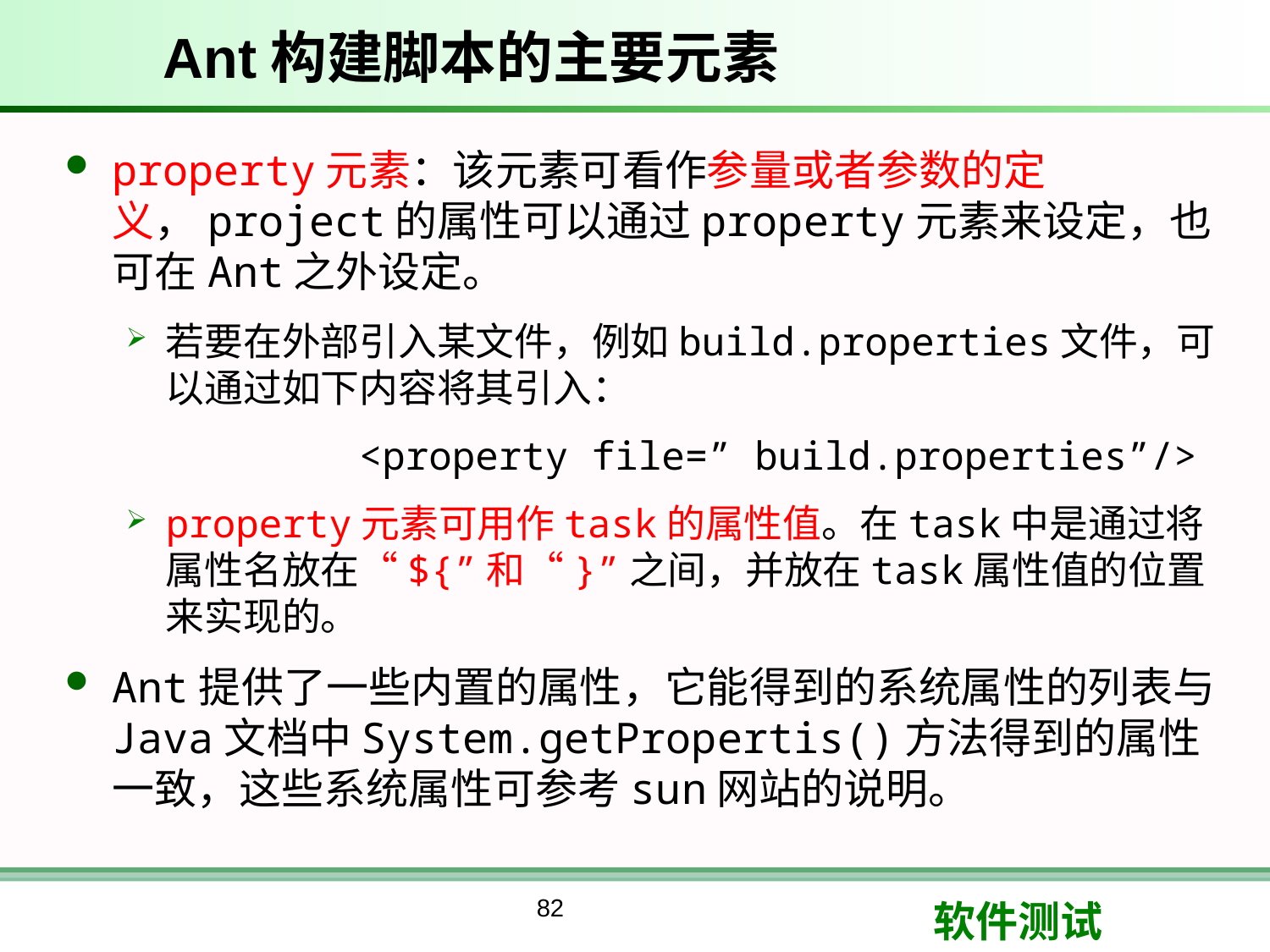

# Ant构建脚本的主要元素
property元素：该元素可看作参量或者参数的定义，project的属性可以通过property元素来设定，也可在Ant之外设定。
若要在外部引入某文件，例如build.properties文件，可以通过如下内容将其引入：
          <property file=” build.properties”/>
property元素可用作task的属性值。在task中是通过将属性名放在“${”和“}”之间，并放在task属性值的位置来实现的。
Ant提供了一些内置的属性，它能得到的系统属性的列表与Java文档中System.getPropertis()方法得到的属性一致，这些系统属性可参考sun网站的说明。

82